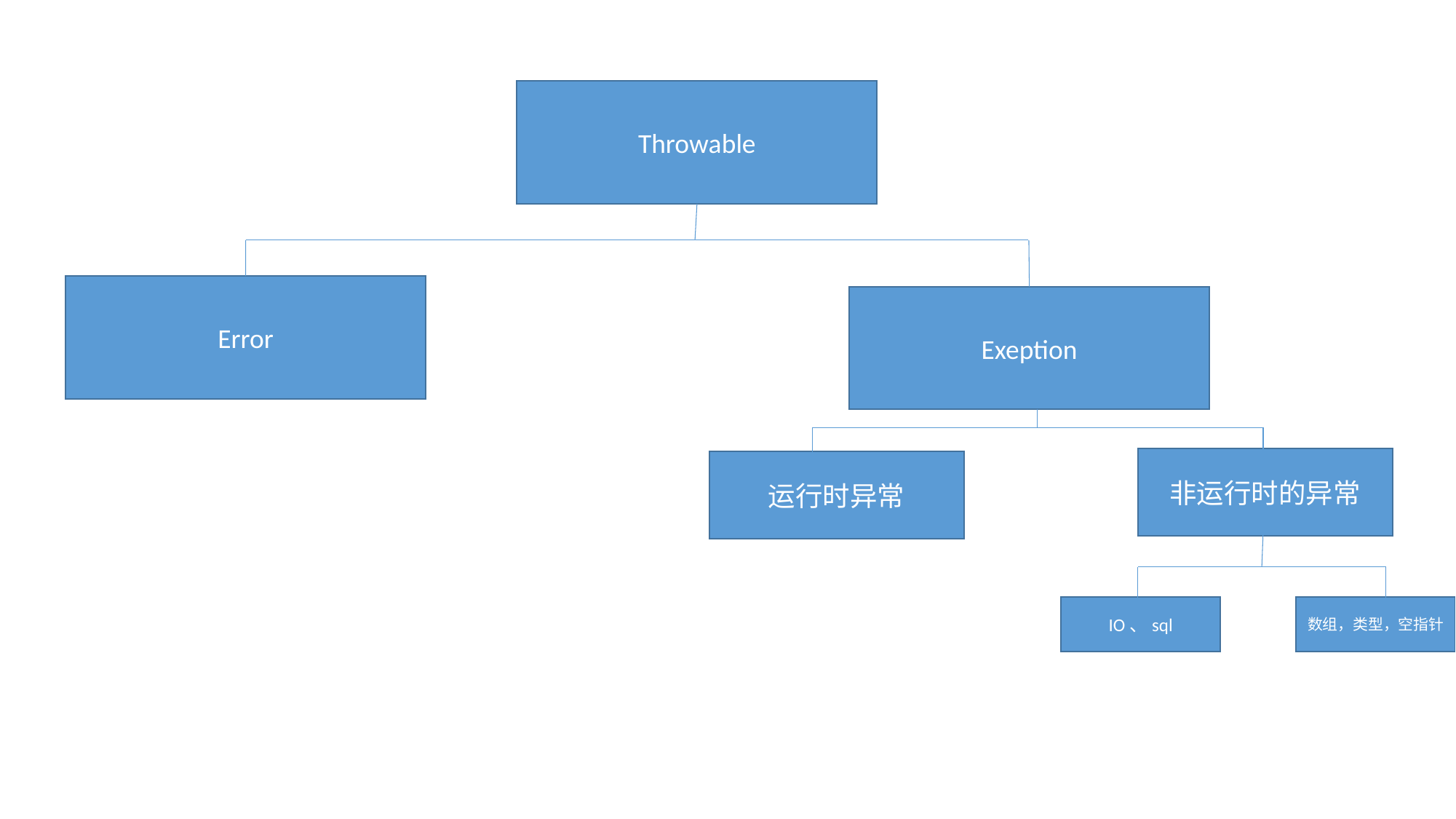

Throwable
Error
Exeption
非运行时的异常
运行时异常
IO、sql
数组，类型，空指针